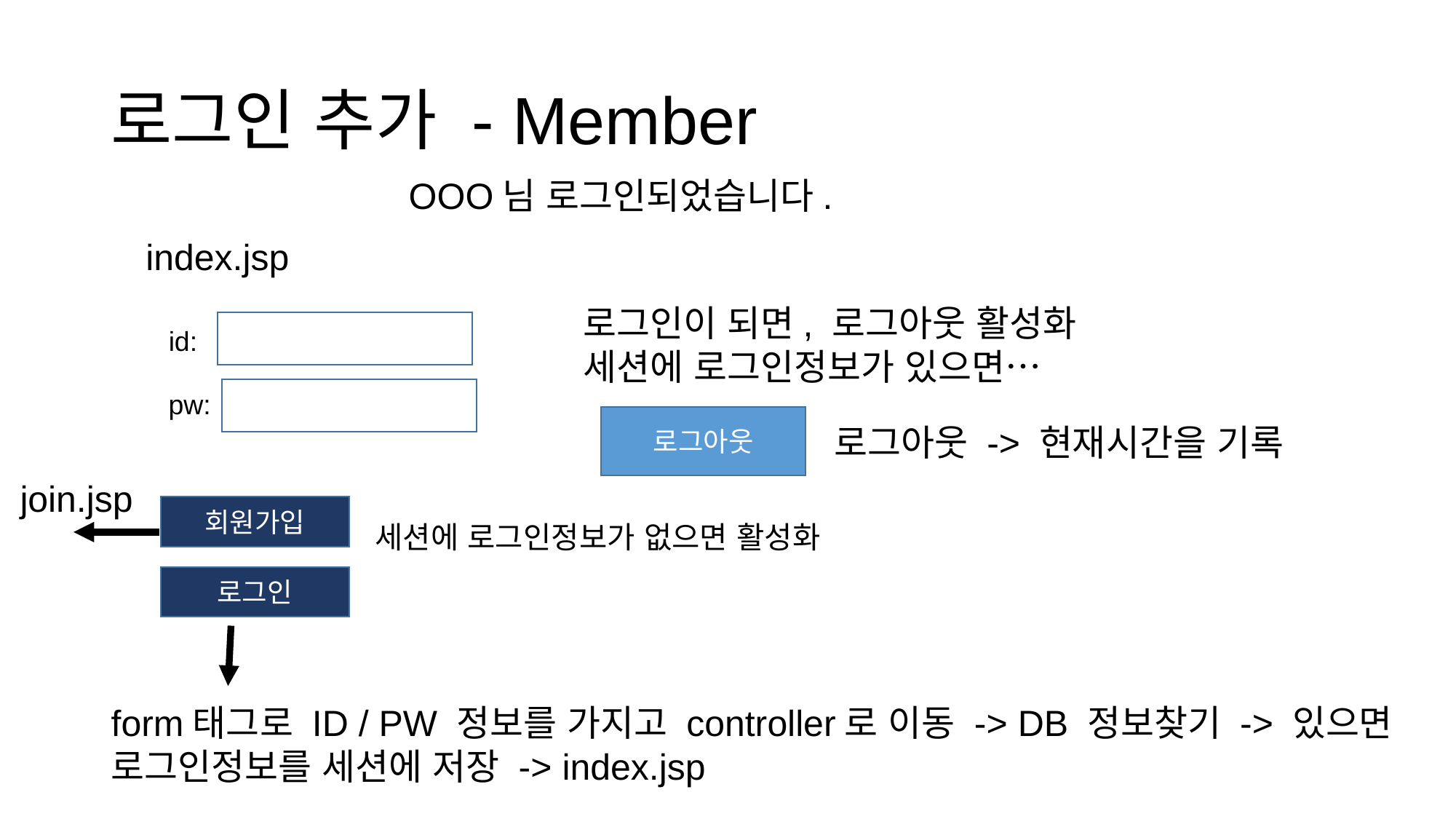

# 로그인 추가 - Member
OOO님 로그인되었습니다.
index.jsp
로그인이 되면, 로그아웃 활성화
세션에 로그인정보가 있으면…

id:

pw:
로그아웃
로그아웃 -> 현재시간을 기록
join.jsp
회원가입
세션에 로그인정보가 없으면 활성화
로그인
form태그로 ID / PW 정보를 가지고 controller로 이동 -> DB 정보찾기 -> 있으면
로그인정보를 세션에 저장 -> index.jsp